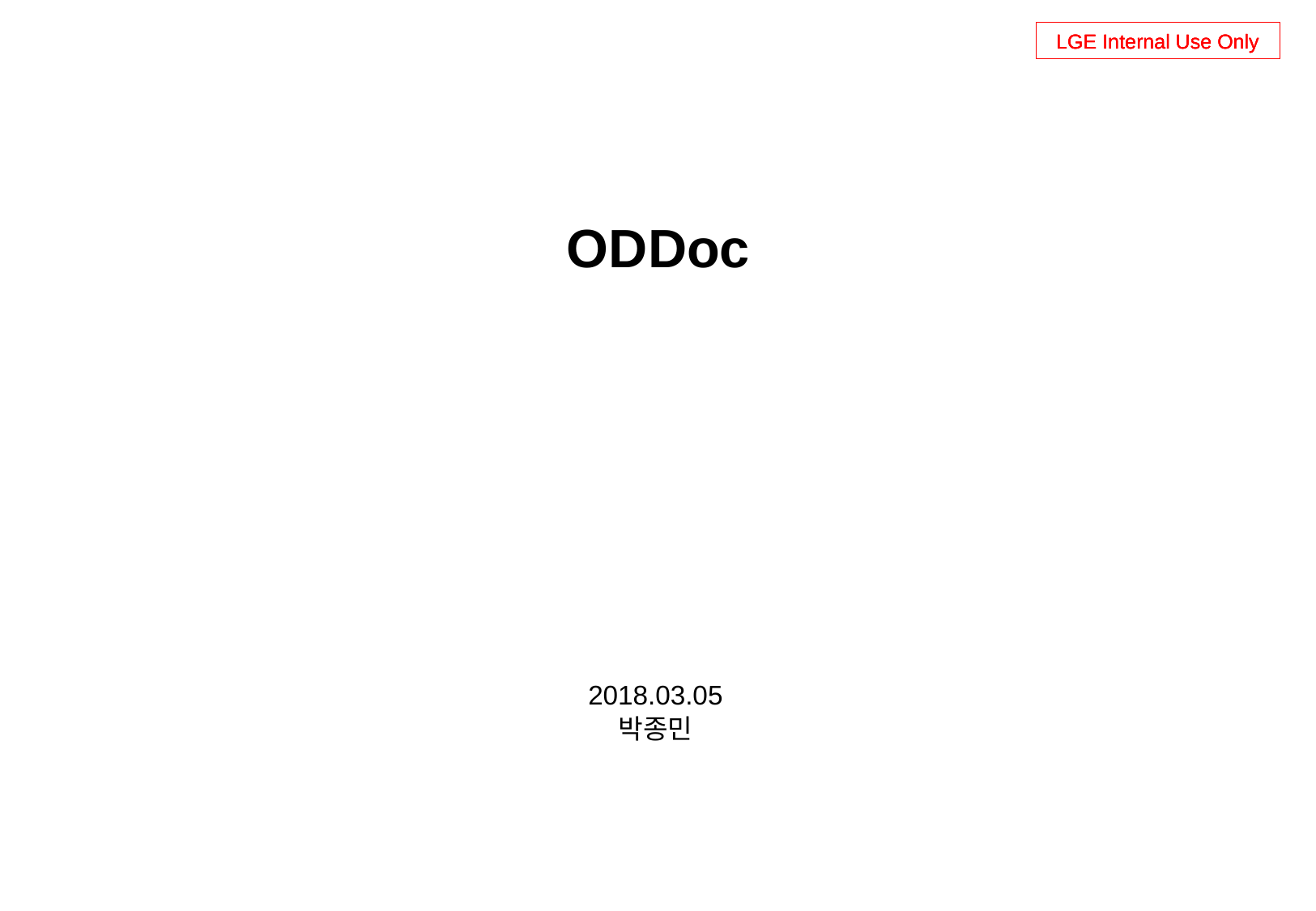

LGE Internal Use Only
ODDoc
2018.03.05
박종민